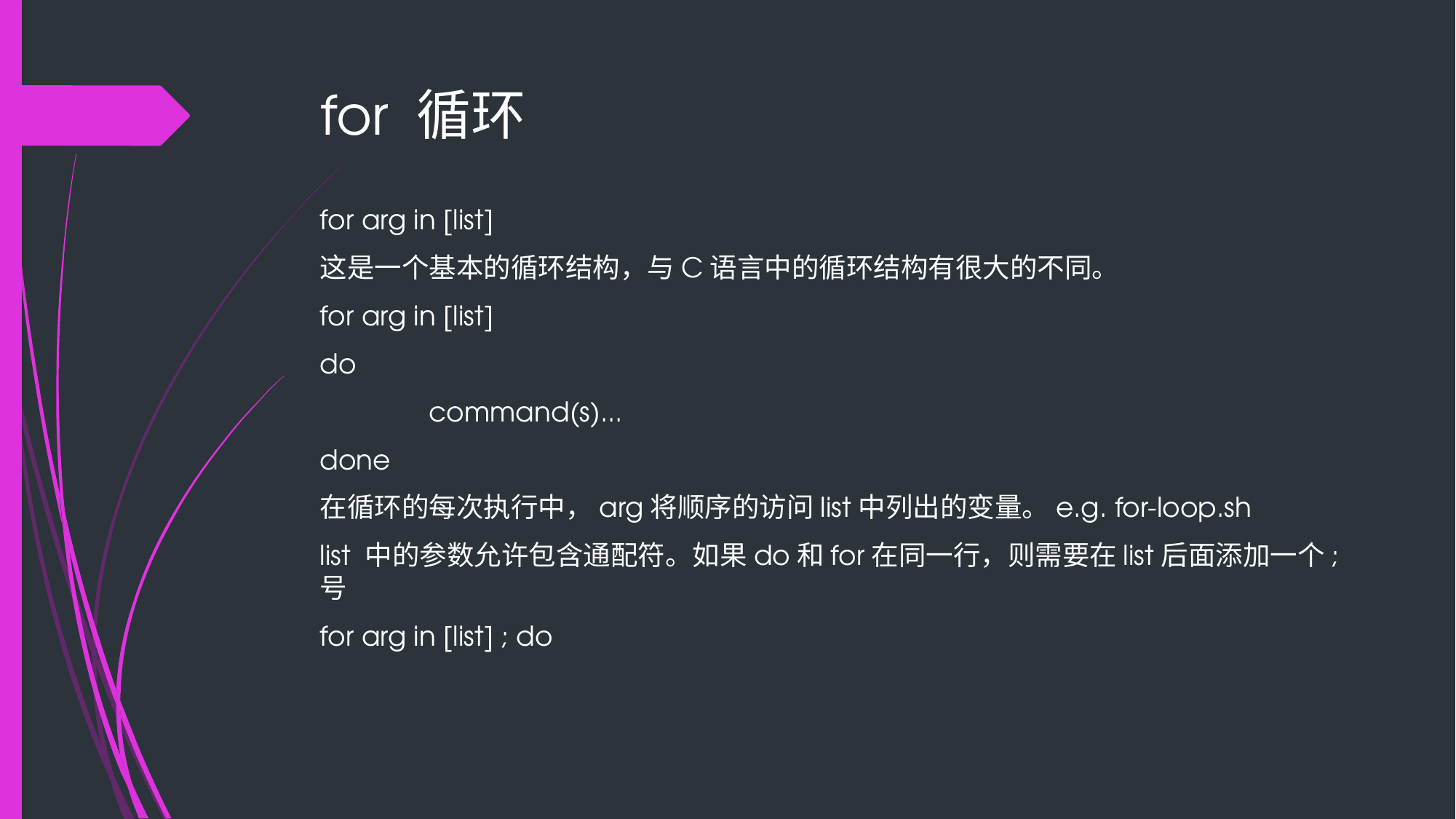

# for 循环
for arg in [list]
这是一个基本的循环结构，与C语言中的循环结构有很大的不同。
for arg in [list]
do
 	command(s)...
done
在循环的每次执行中，arg将顺序的访问list中列出的变量。e.g. for-loop.sh
list 中的参数允许包含通配符。如果do和for在同一行，则需要在list后面添加一个;号
for arg in [list] ; do